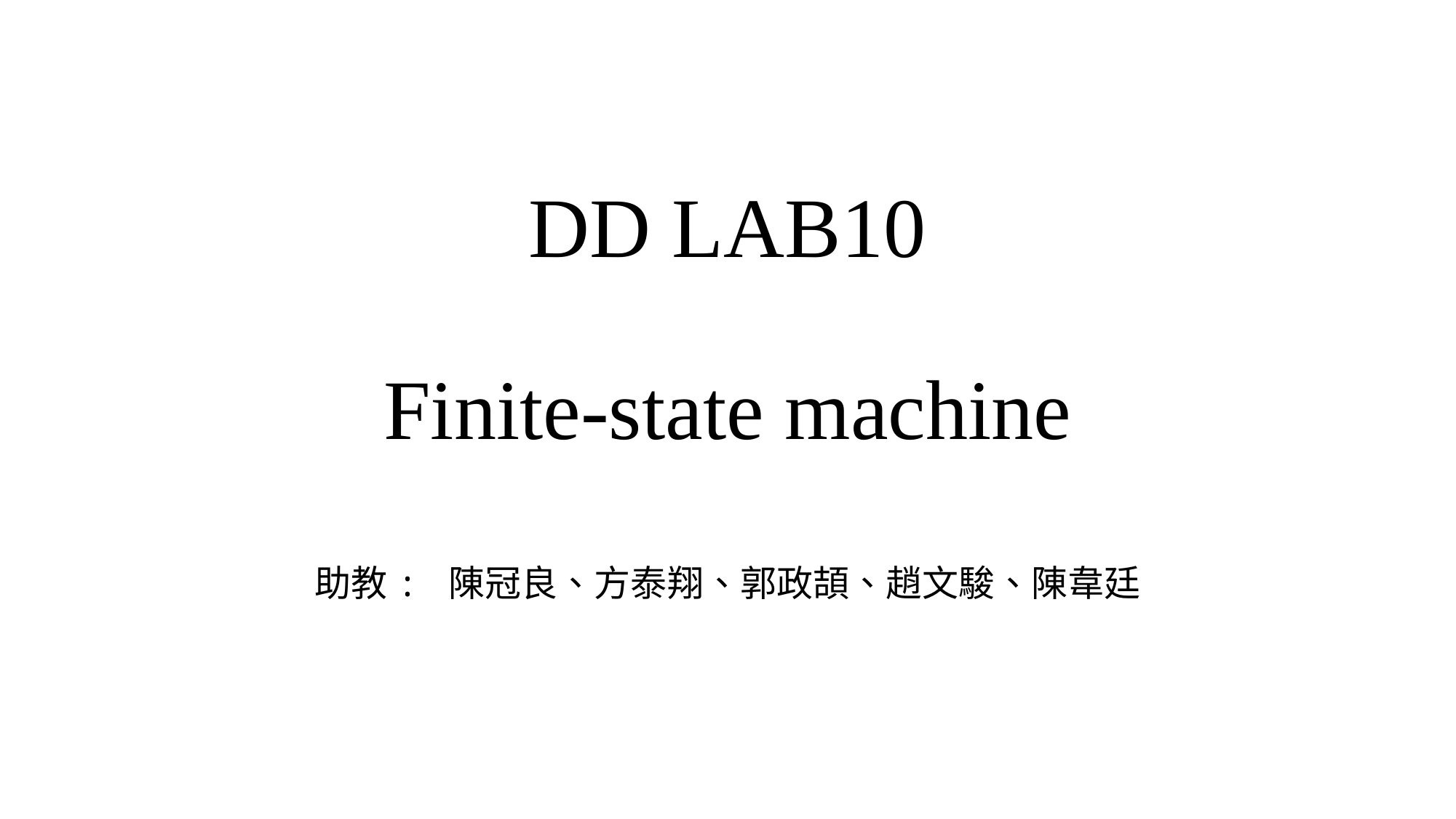

# DD LAB10 Finite-state machine

助教: 陳冠良、方泰翔、郭政頡、趙文駿、陳韋廷